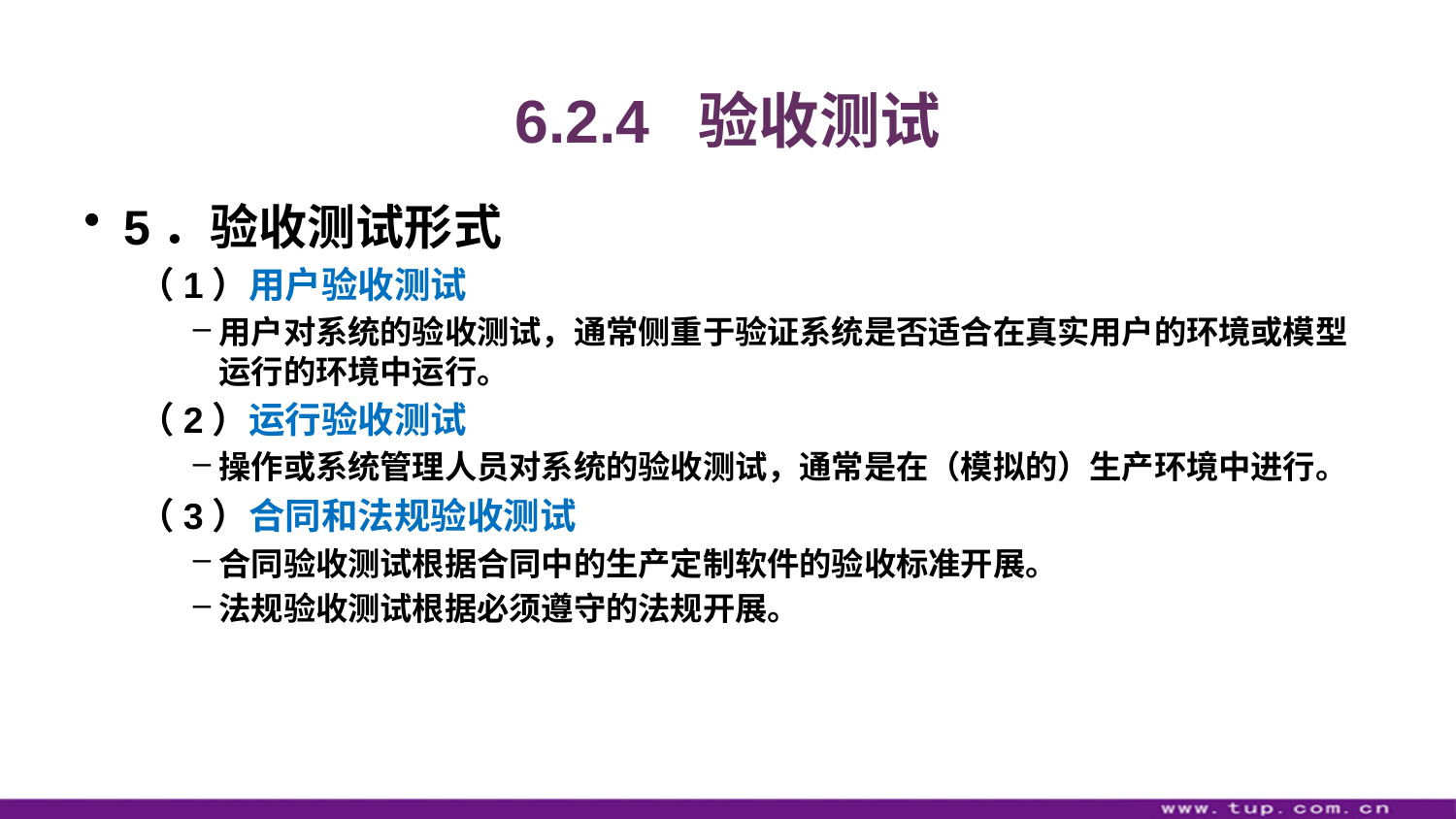

# 6.2.4  验收测试
5．验收测试形式
（1）用户验收测试
用户对系统的验收测试，通常侧重于验证系统是否适合在真实用户的环境或模型运行的环境中运行。
（2）运行验收测试
操作或系统管理人员对系统的验收测试，通常是在（模拟的）生产环境中进行。
（3）合同和法规验收测试
合同验收测试根据合同中的生产定制软件的验收标准开展。
法规验收测试根据必须遵守的法规开展。